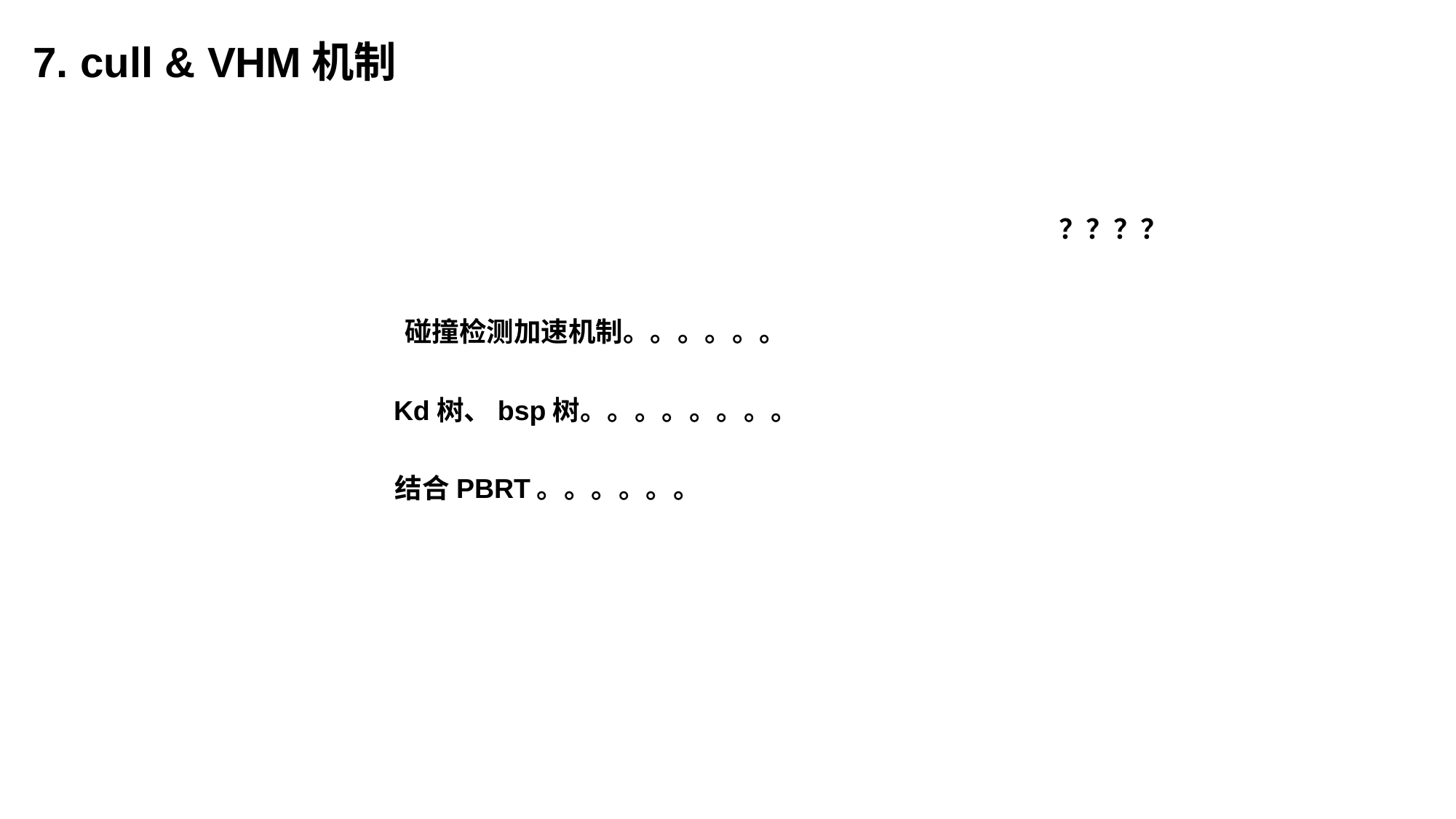

7. cull & VHM机制
？？？？
碰撞检测加速机制。。。。。。
Kd树、bsp树。。。。。。。。
结合PBRT。。。。。。